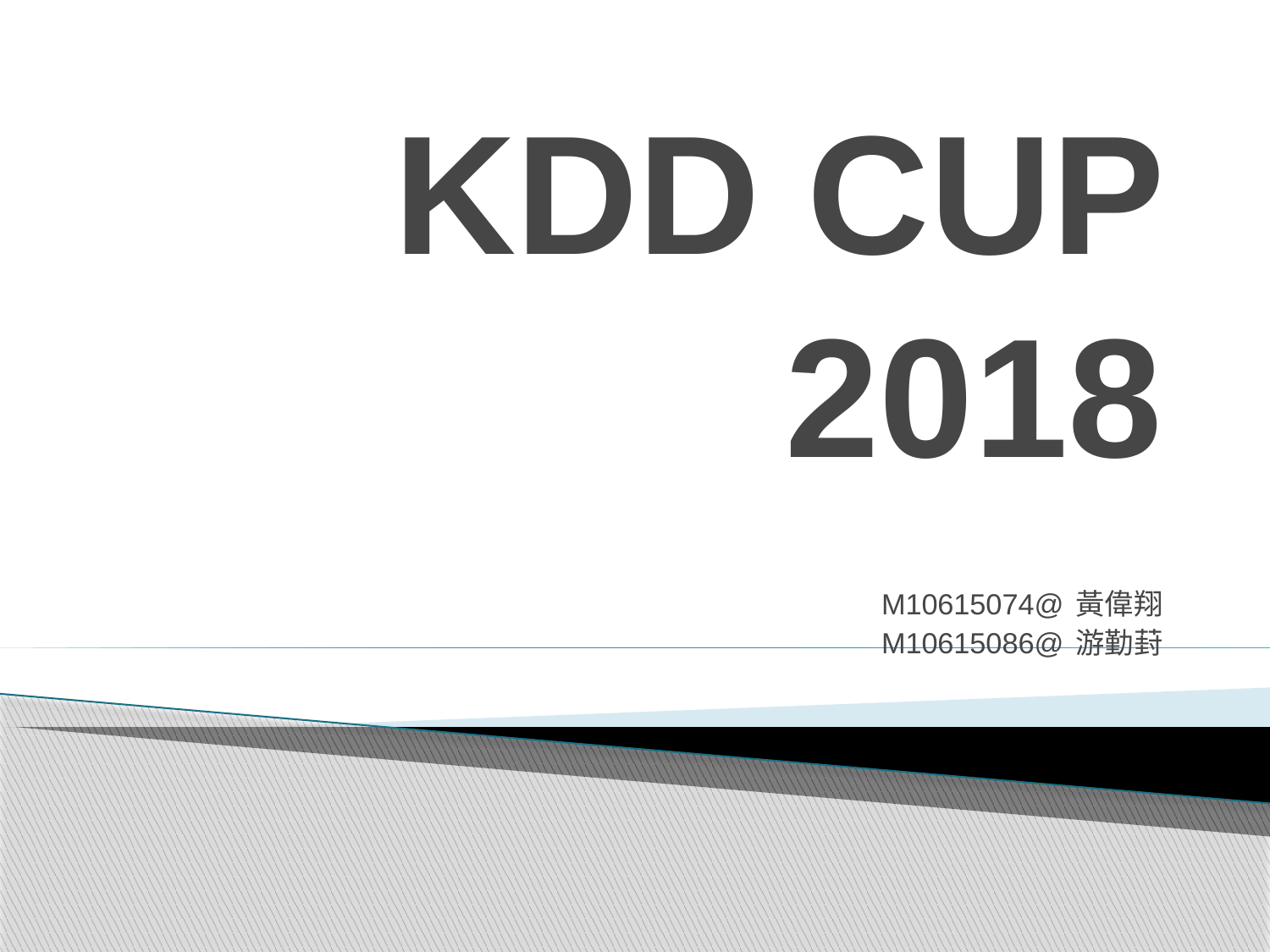

# KDD CUP 2018

M10615074@ 黃偉翔
M10615086@ 游勤葑